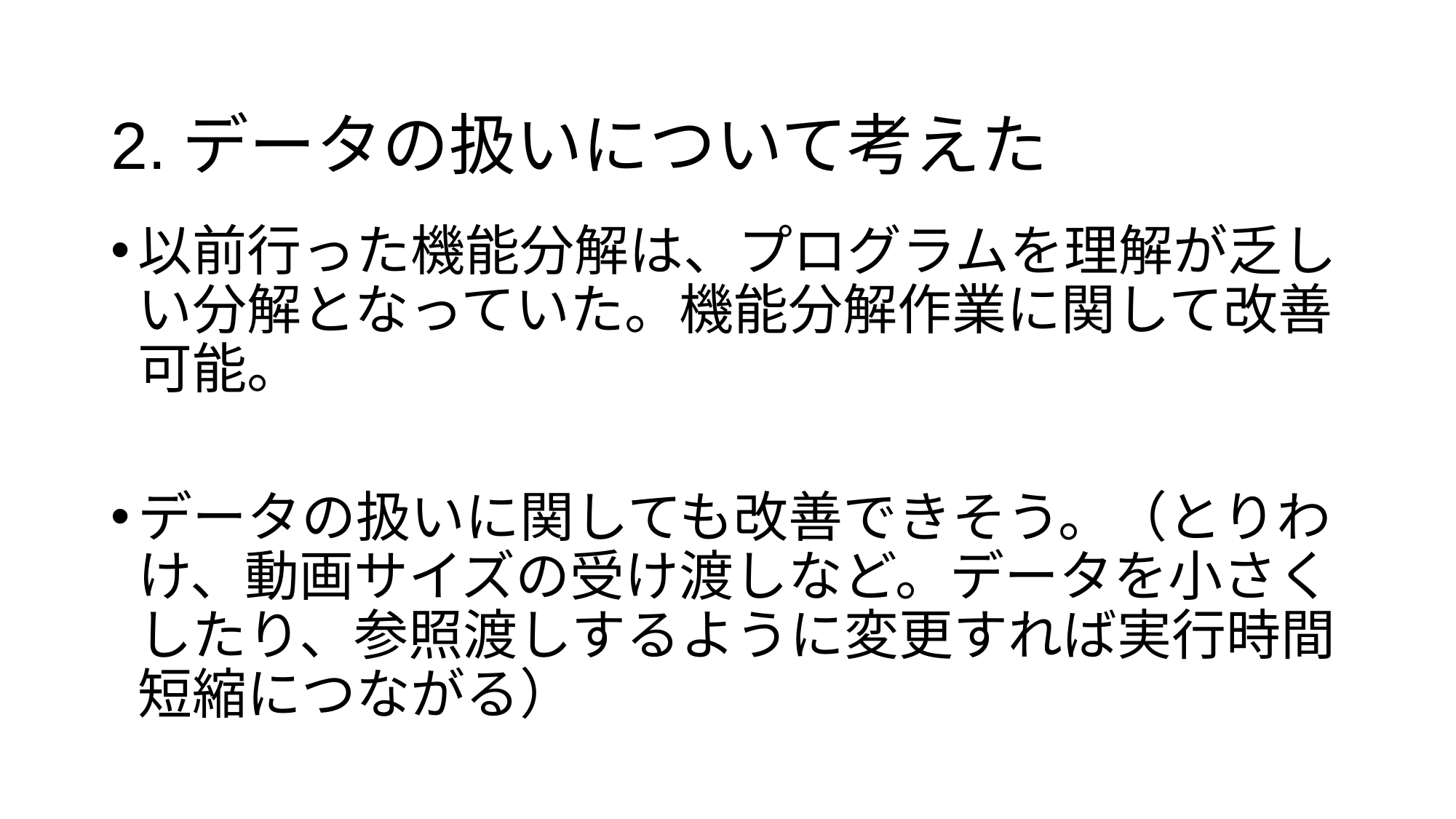

# 2.データの扱いについて考えた
以前行った機能分解は、プログラムを理解が乏しい分解となっていた。機能分解作業に関して改善可能。

データの扱いに関しても改善できそう。（とりわけ、動画サイズの受け渡しなど。データを小さくしたり、参照渡しするように変更すれば実行時間短縮につながる）